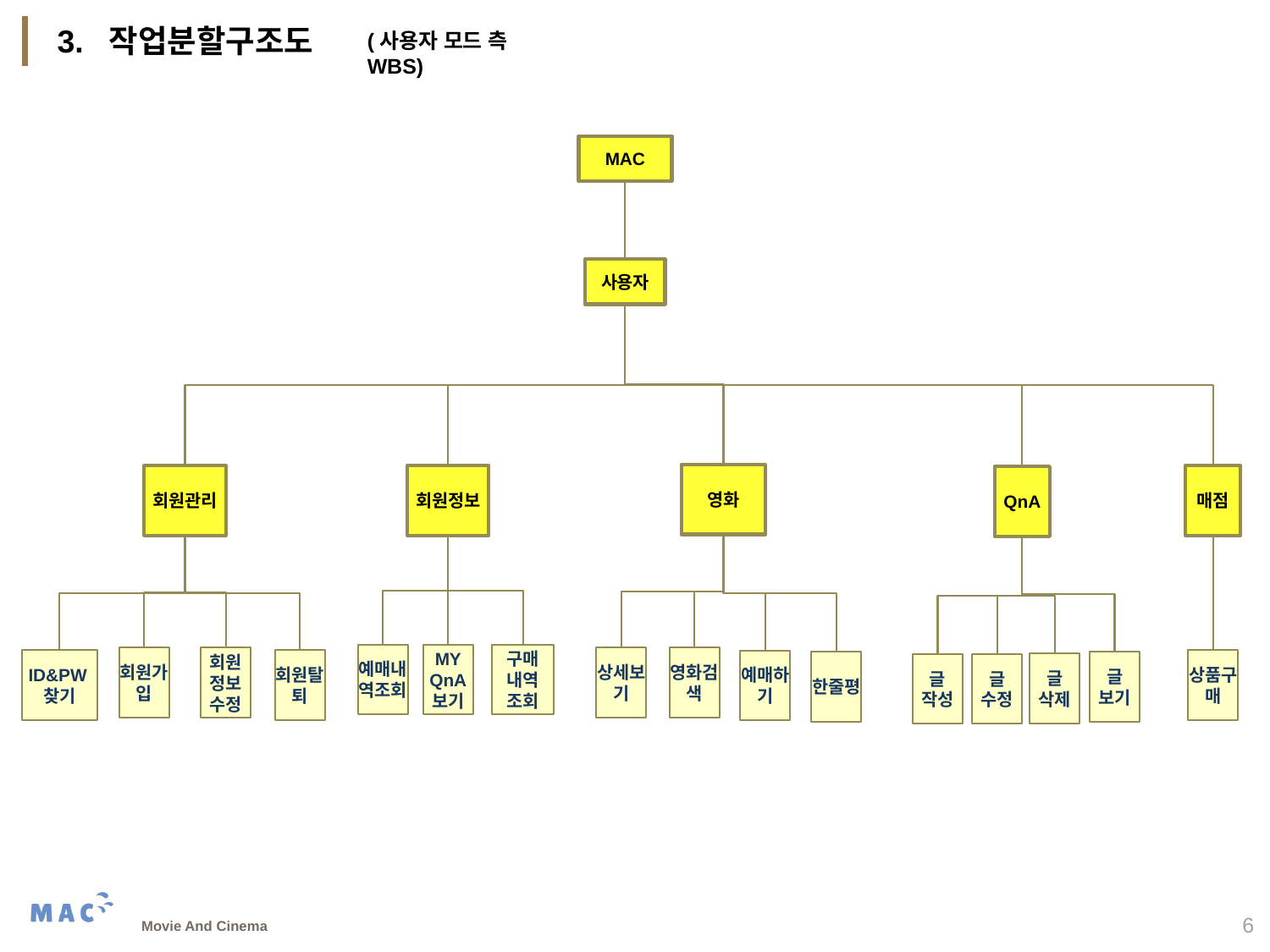

3.  작업분할구조도
(사용자 모드 측 WBS)
MAC
사용자
영화
매점
회원정보
회원관리
QnA
예매내역조회
MY
QnA
보기
구매
내역
조회
회원
정보
수정
영화검색
회원가입
상세보기
ID&PW찾기
상품구매
회원탈퇴
예매하기
한줄평
글
보기
글
삭제
글
작성
글
수정
6